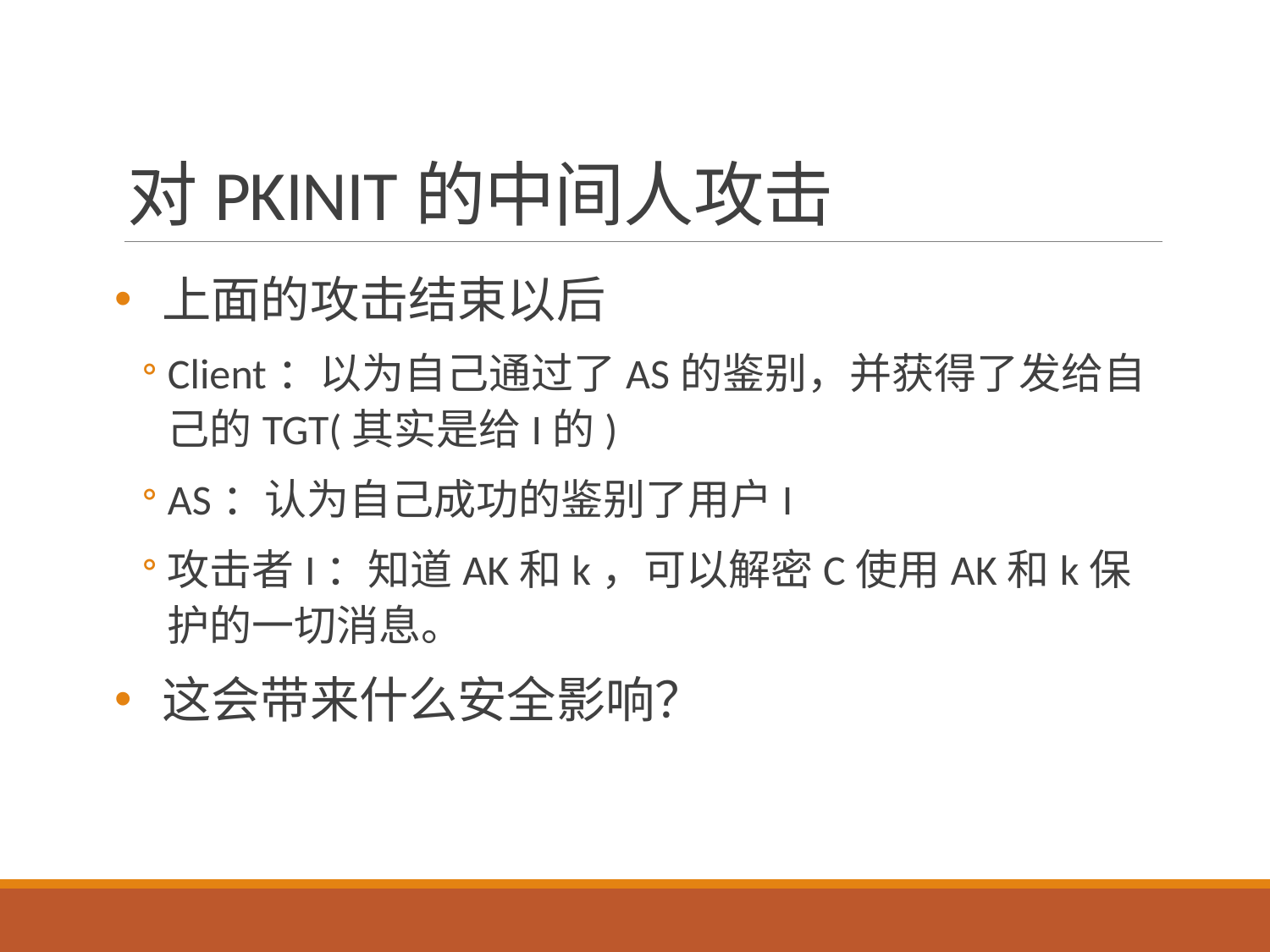

# 对PKINIT的中间人攻击
上面的攻击结束以后
Client：以为自己通过了AS的鉴别，并获得了发给自己的TGT(其实是给I的)
AS：认为自己成功的鉴别了用户I
攻击者I：知道AK和k，可以解密C使用AK和k保护的一切消息。
这会带来什么安全影响？